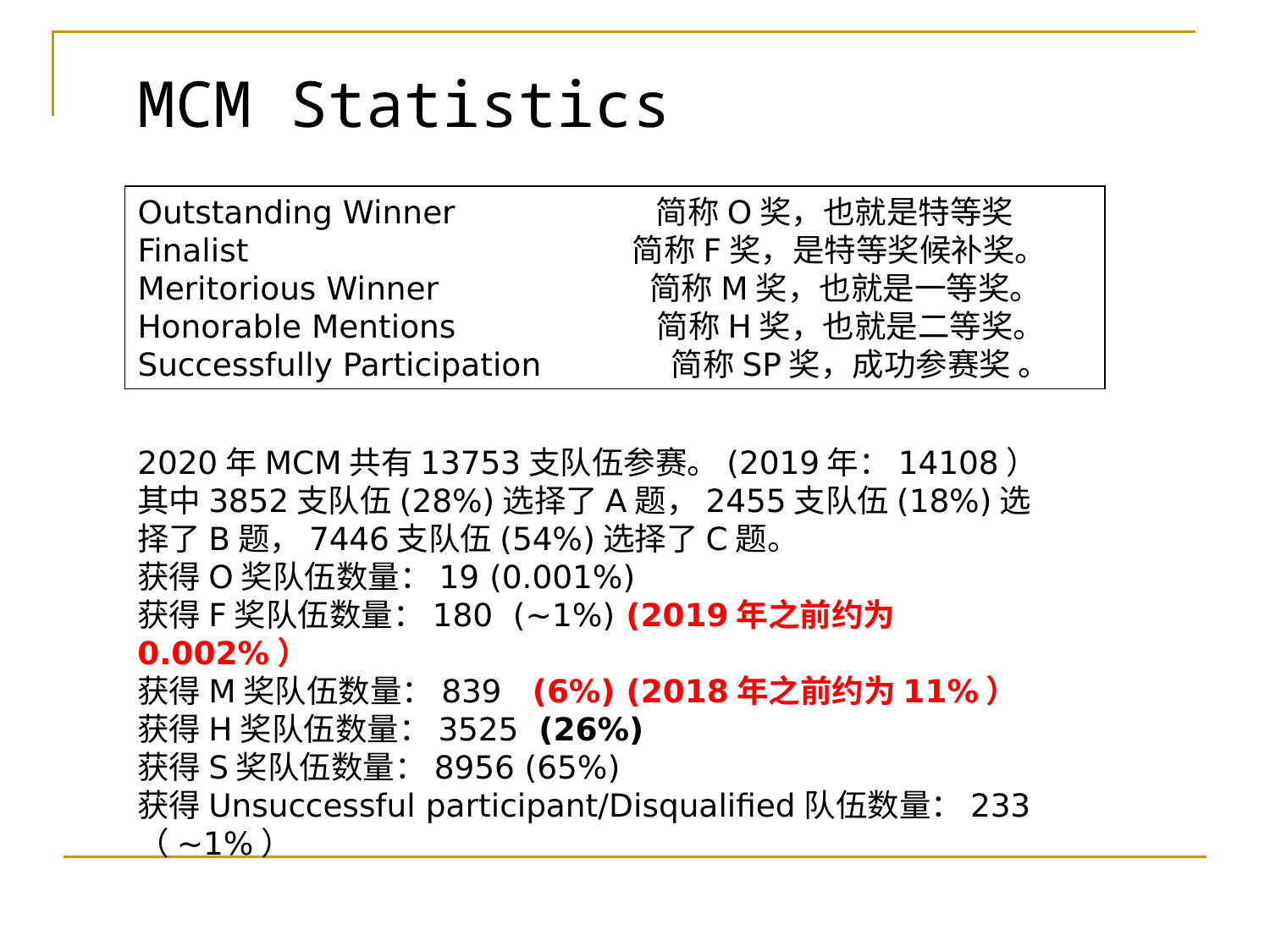

MCM Statistics
Outstanding Winner                   简称O奖，也就是特等奖
Finalist                                     简称F奖，是特等奖候补奖。
Meritorious Winner                    简称M奖，也就是一等奖。
Honorable Mentions                   简称H奖，也就是二等奖。
Successfully Participation            简称SP奖，成功参赛奖 。
2020年MCM共有13753支队伍参赛。(2019年：14108）
其中3852支队伍(28%)选择了A题，2455支队伍(18%)选择了B题，7446支队伍(54%)选择了C题。
获得O奖队伍数量：19 (0.001%)
获得F奖队伍数量：180  (~1%) (2019年之前约为0.002%）
获得M奖队伍数量：839   (6%) (2018年之前约为11%）
获得H奖队伍数量：3525  (26%)
获得S奖队伍数量：8956 (65%)
获得Unsuccessful participant/Disqualified队伍数量：233 （~1%）